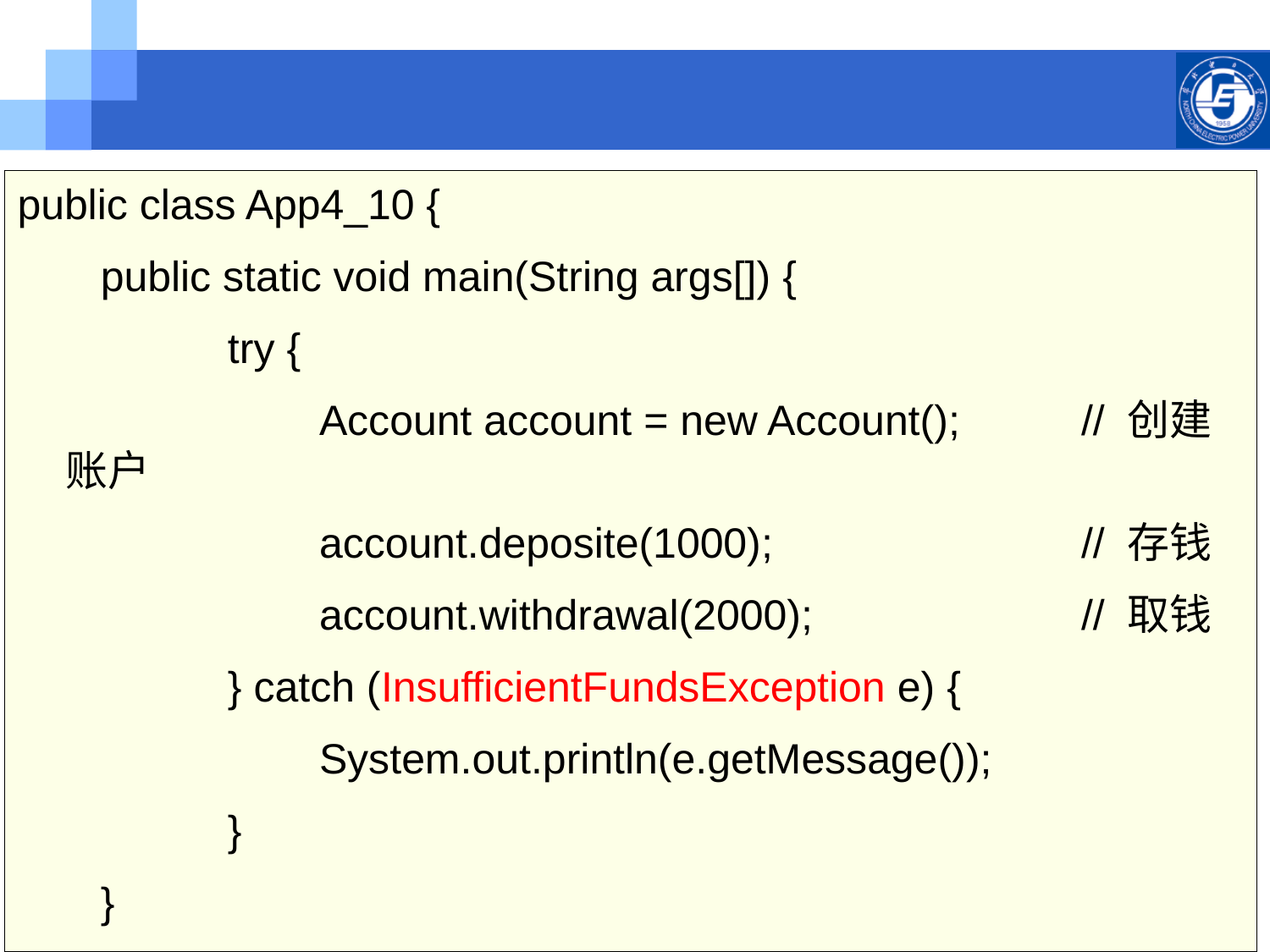

public class App4_10 {
	   public static void main(String args[]) {
	  	   try {
			Account account = new Account(); 	// 创建账户
			account.deposite(1000);		  	// 存钱
			account.withdrawal(2000);		  	// 取钱
		   } catch (InsufficientFundsException e) {
			System.out.println(e.getMessage());
		   }
	   }
}